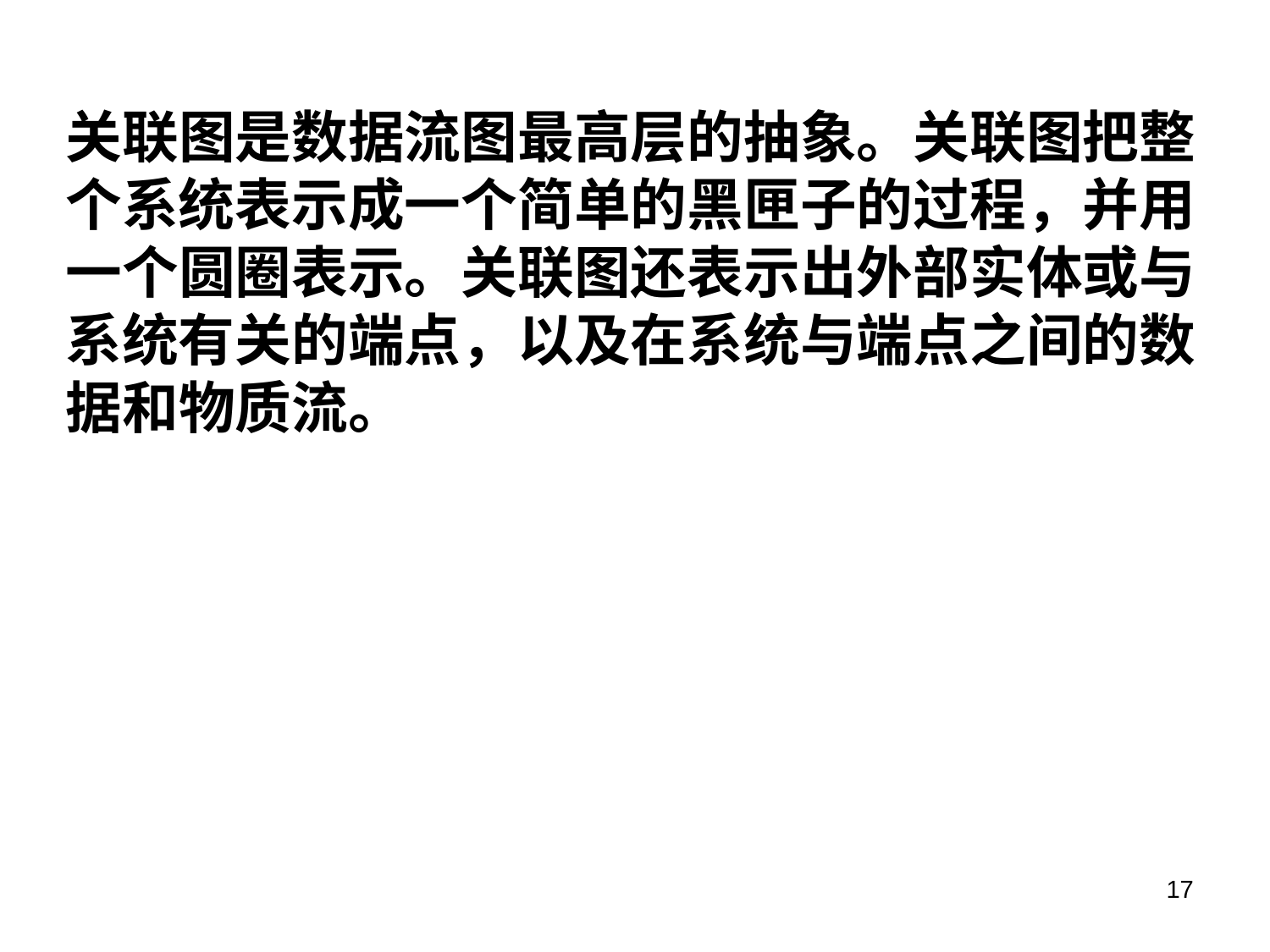

关联图是数据流图最高层的抽象。关联图把整个系统表示成一个简单的黑匣子的过程，并用一个圆圈表示。关联图还表示出外部实体或与系统有关的端点，以及在系统与端点之间的数据和物质流。

17